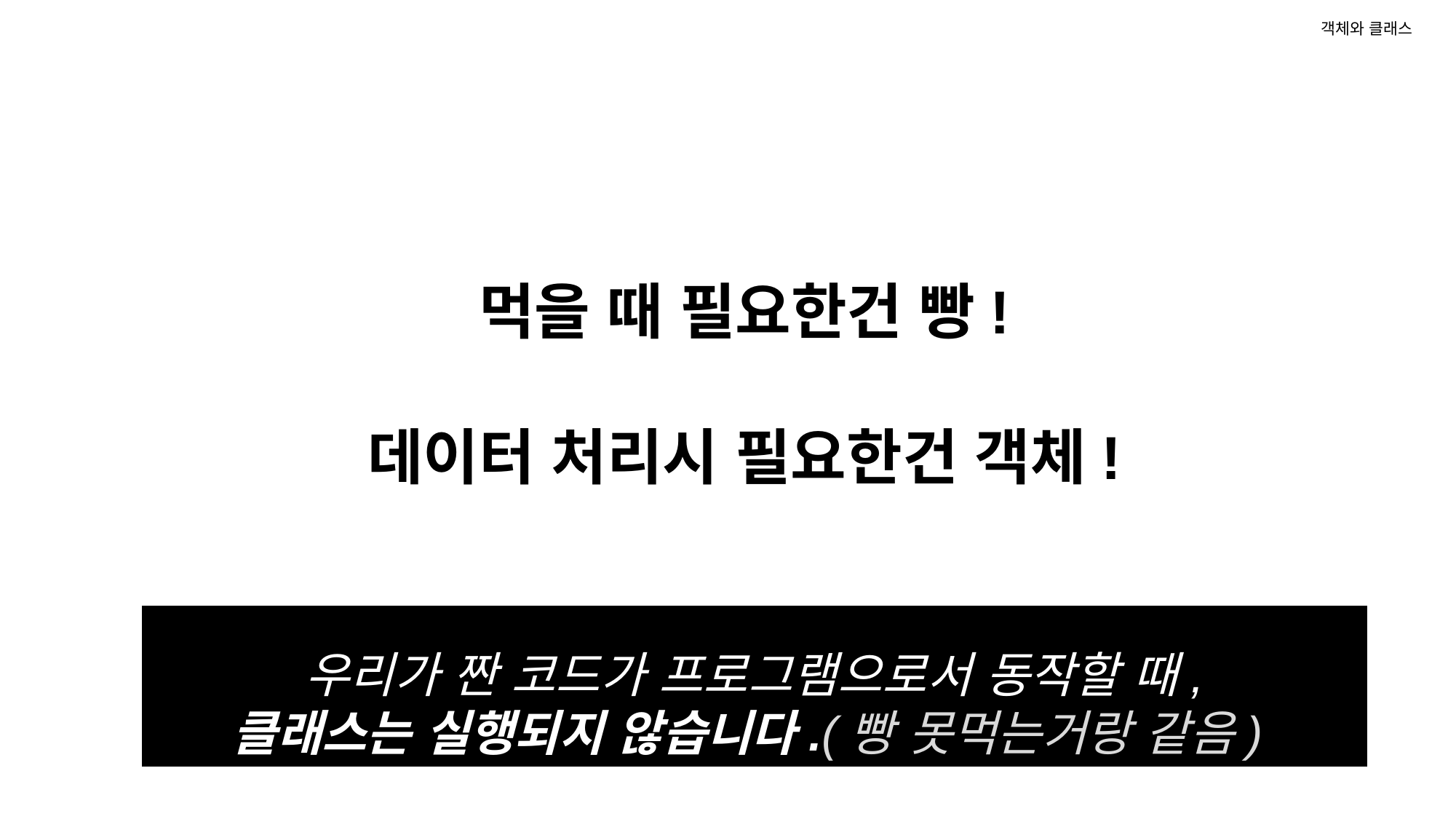

# 객체와 클래스
먹을 때 필요한건 빵!

데이터 처리시 필요한건 객체!

우리가 짠 코드가 프로그램으로서 동작할 때,
클래스는 실행되지 않습니다.(빵 못먹는거랑 같음)